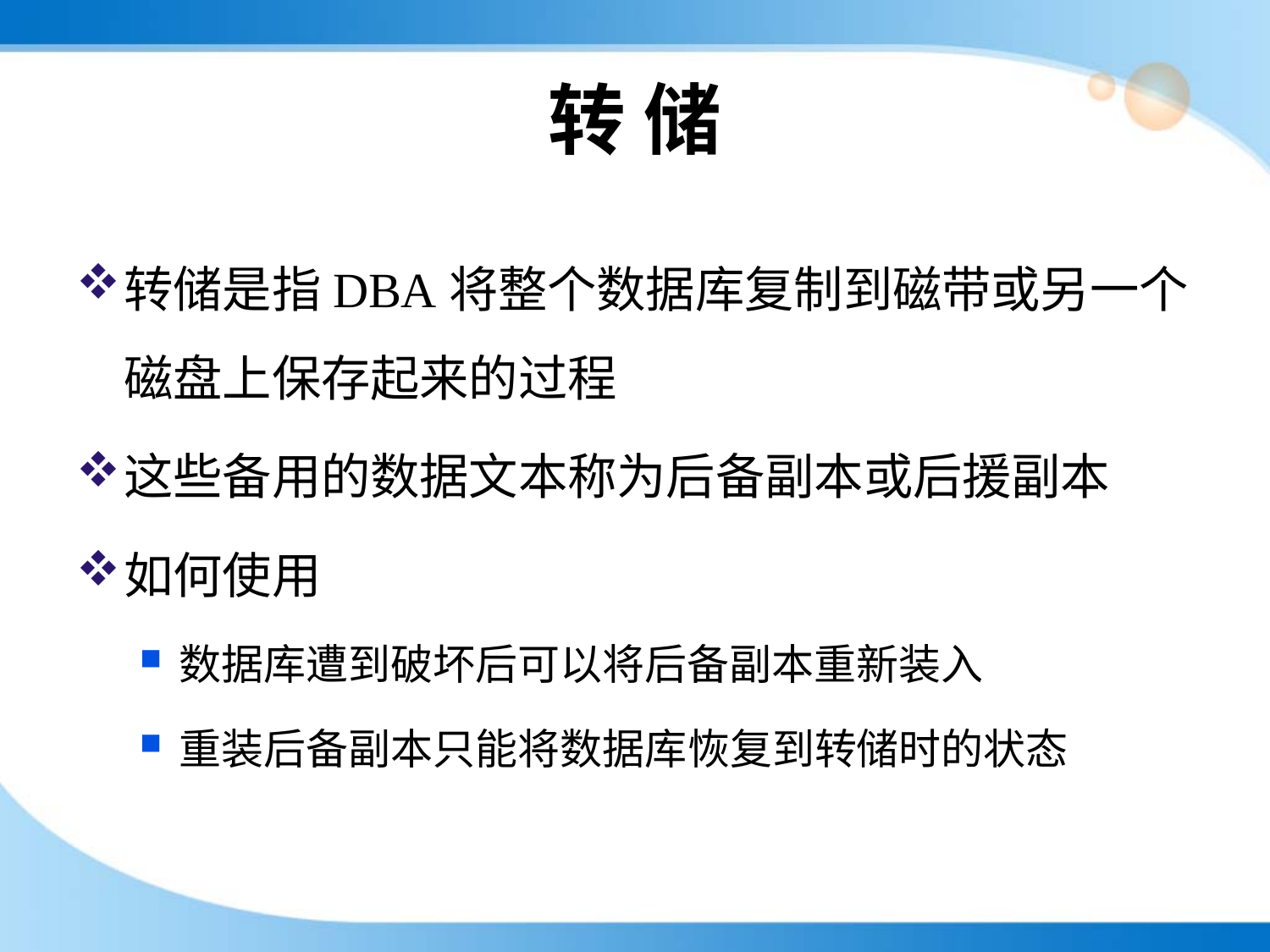

# 转 储
转储是指DBA将整个数据库复制到磁带或另一个磁盘上保存起来的过程
这些备用的数据文本称为后备副本或后援副本
如何使用
数据库遭到破坏后可以将后备副本重新装入
重装后备副本只能将数据库恢复到转储时的状态